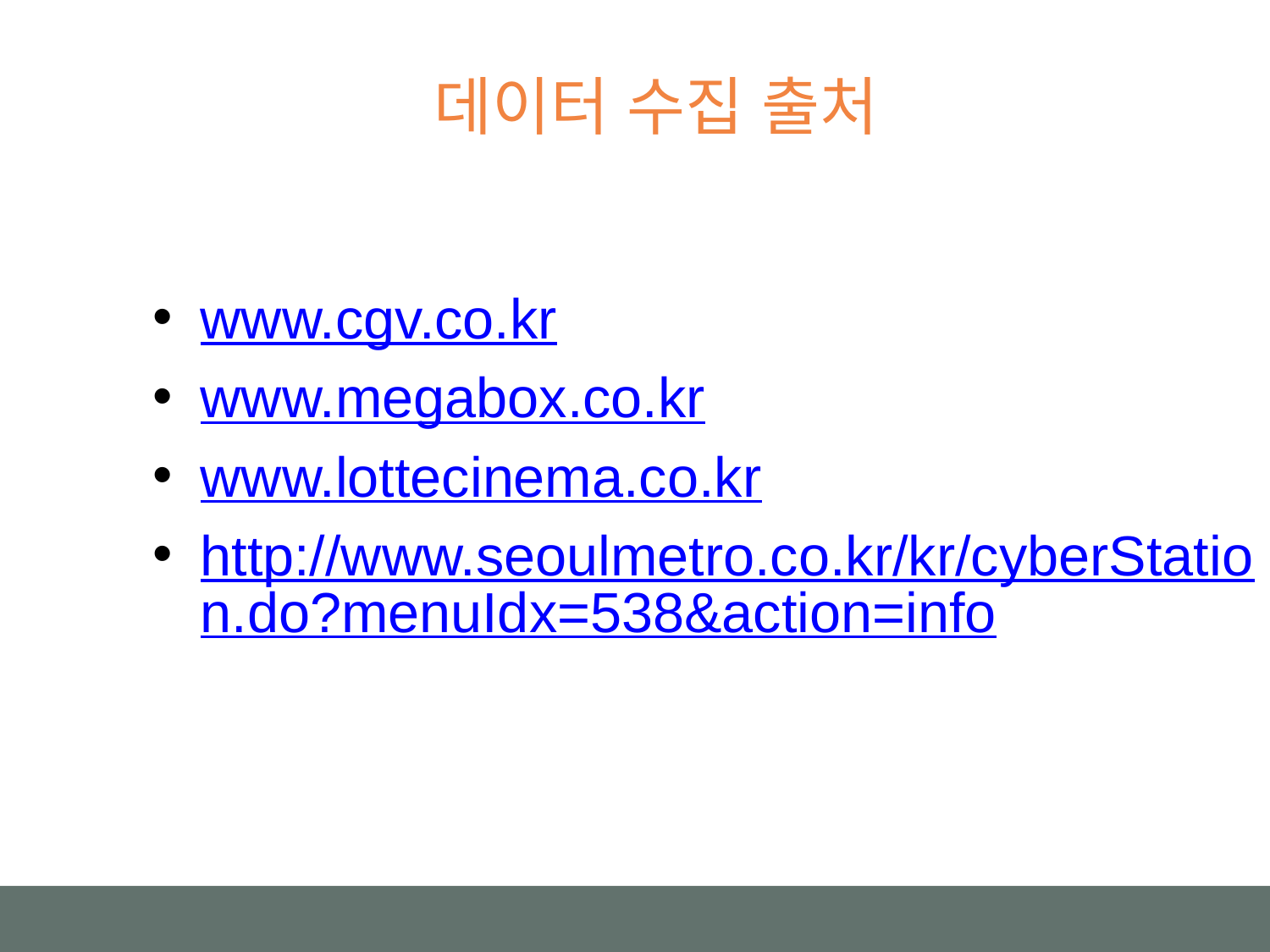

데이터 수집 출처
www.cgv.co.kr
www.megabox.co.kr
www.lottecinema.co.kr
http://www.seoulmetro.co.kr/kr/cyberStation.do?menuIdx=538&action=info